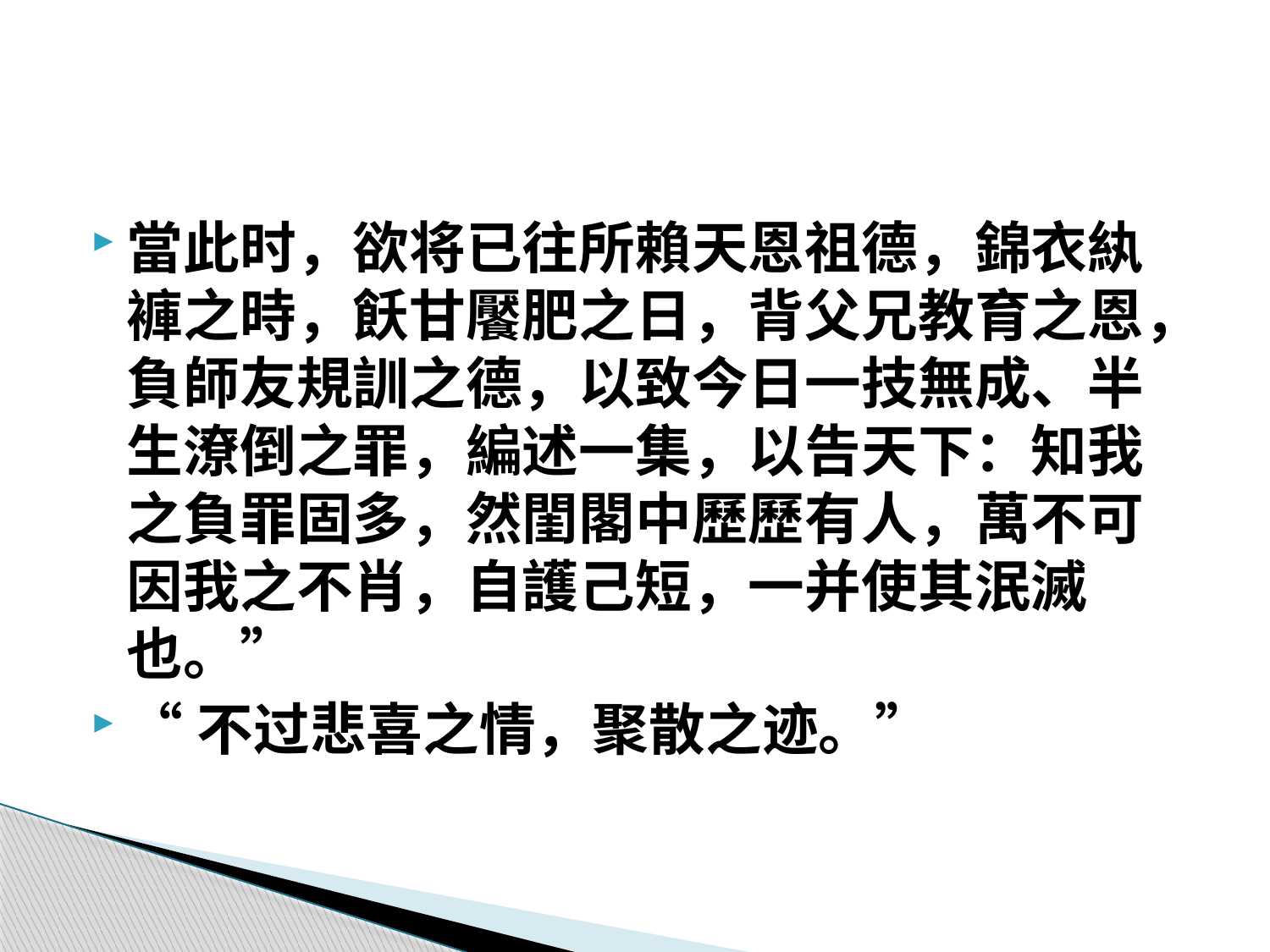

#
當此时，欲将已往所賴天恩祖德，錦衣紈褲之時，飫甘饜肥之日，背父兄教育之恩，負師友規訓之德，以致今日一技無成、半生潦倒之罪，編述一集，以告天下：知我之負罪固多，然閨閣中歷歷有人，萬不可因我之不肖，自護己短，一并使其泯滅也。”
“不过悲喜之情，聚散之迹。”